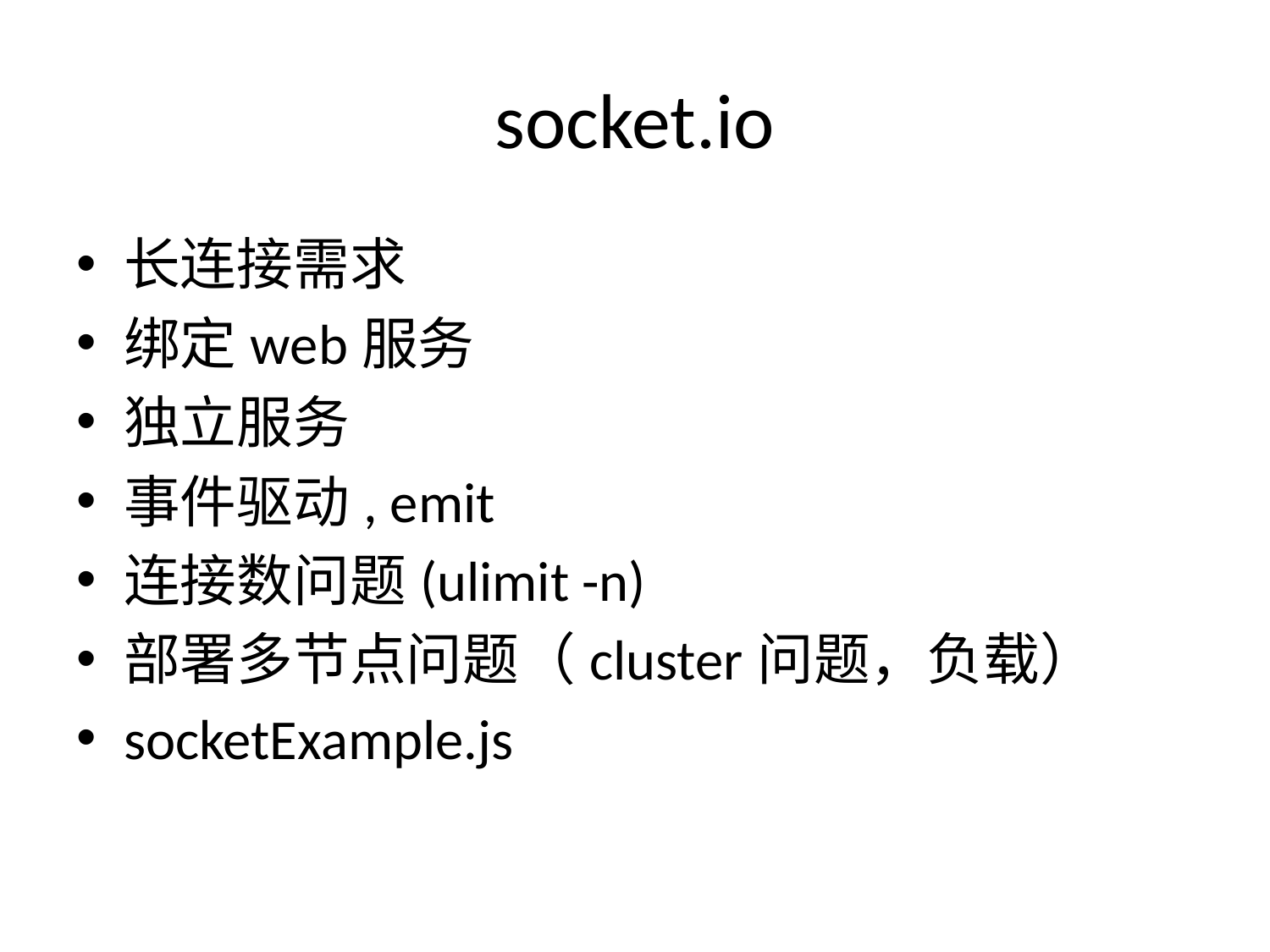

# socket.io
长连接需求
绑定web服务
独立服务
事件驱动, emit
连接数问题(ulimit -n)
部署多节点问题（cluster问题，负载）
socketExample.js